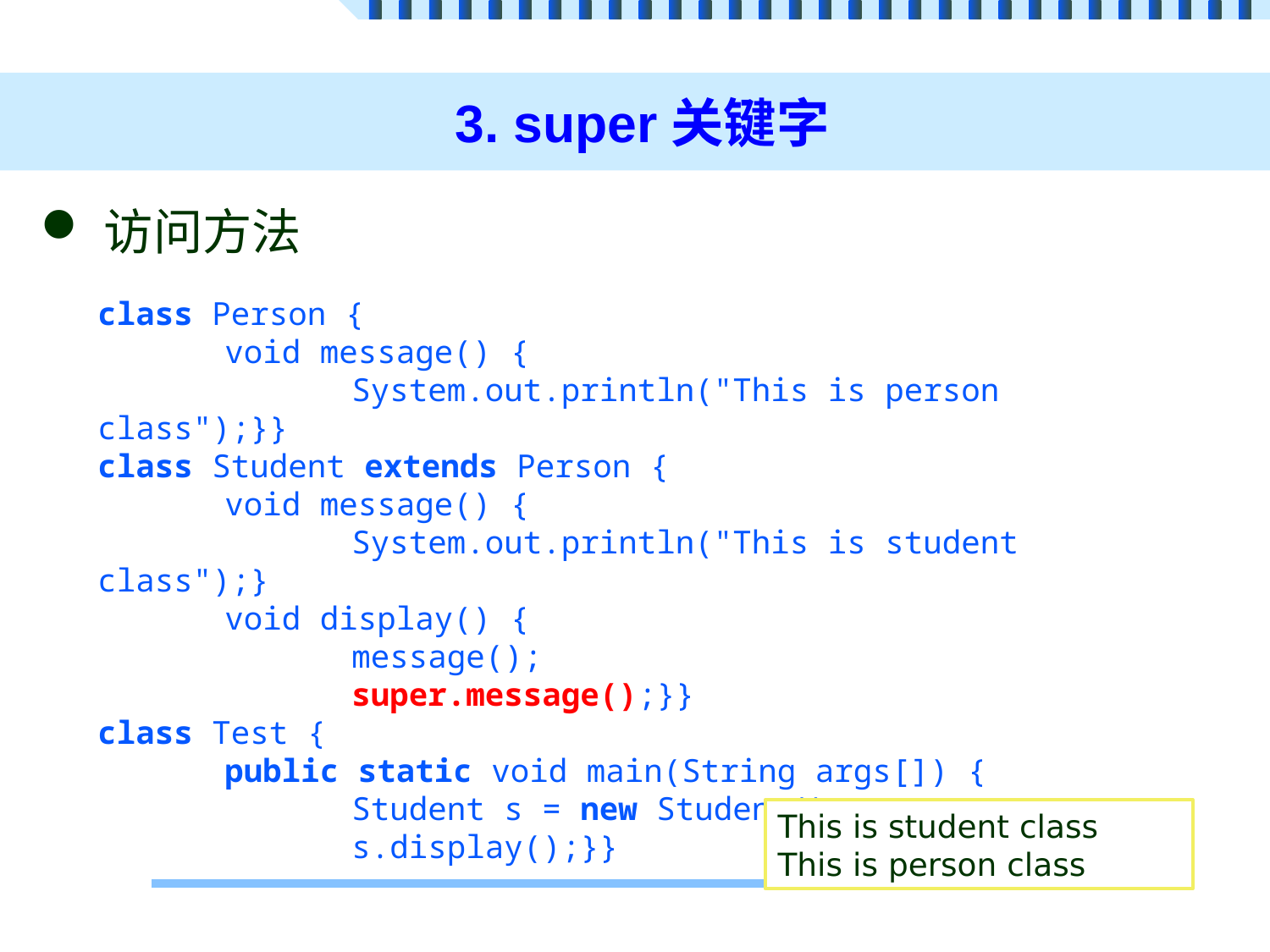

# 3. super关键字
访问方法
class Person {
	void message() {
		System.out.println("This is person class");}}
class Student extends Person {
	void message() {
		System.out.println("This is student class");}
	void display() {
		message();
		super.message();}}
class Test {
	public static void main(String args[]) {
		Student s = new Student();
		s.display();}}
This is student class
This is person class